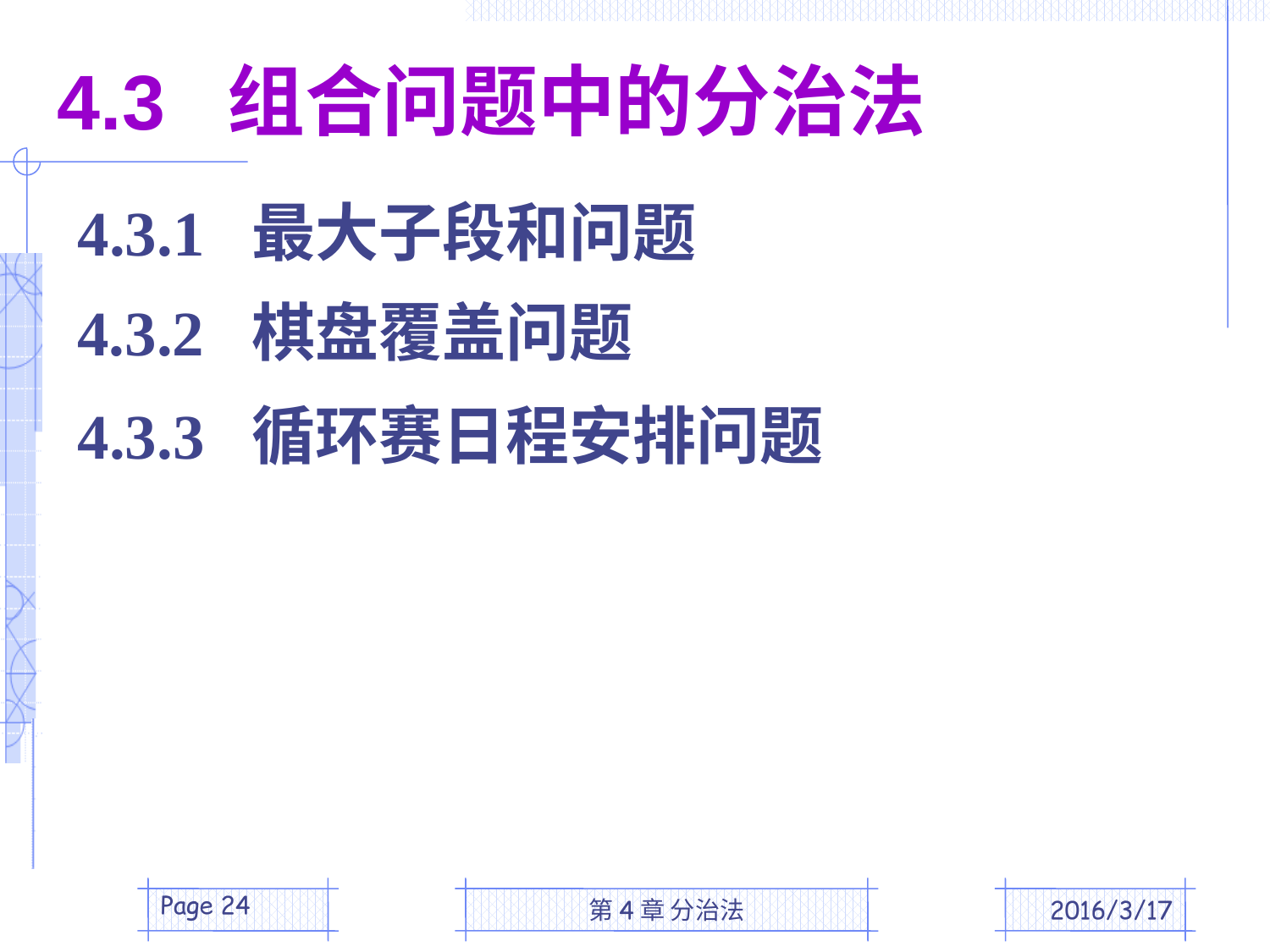

4.3  组合问题中的分治法
4.3.1  最大子段和问题
4.3.2  棋盘覆盖问题
4.3.3  循环赛日程安排问题
Page 24
第4章 分治法
2016/3/17